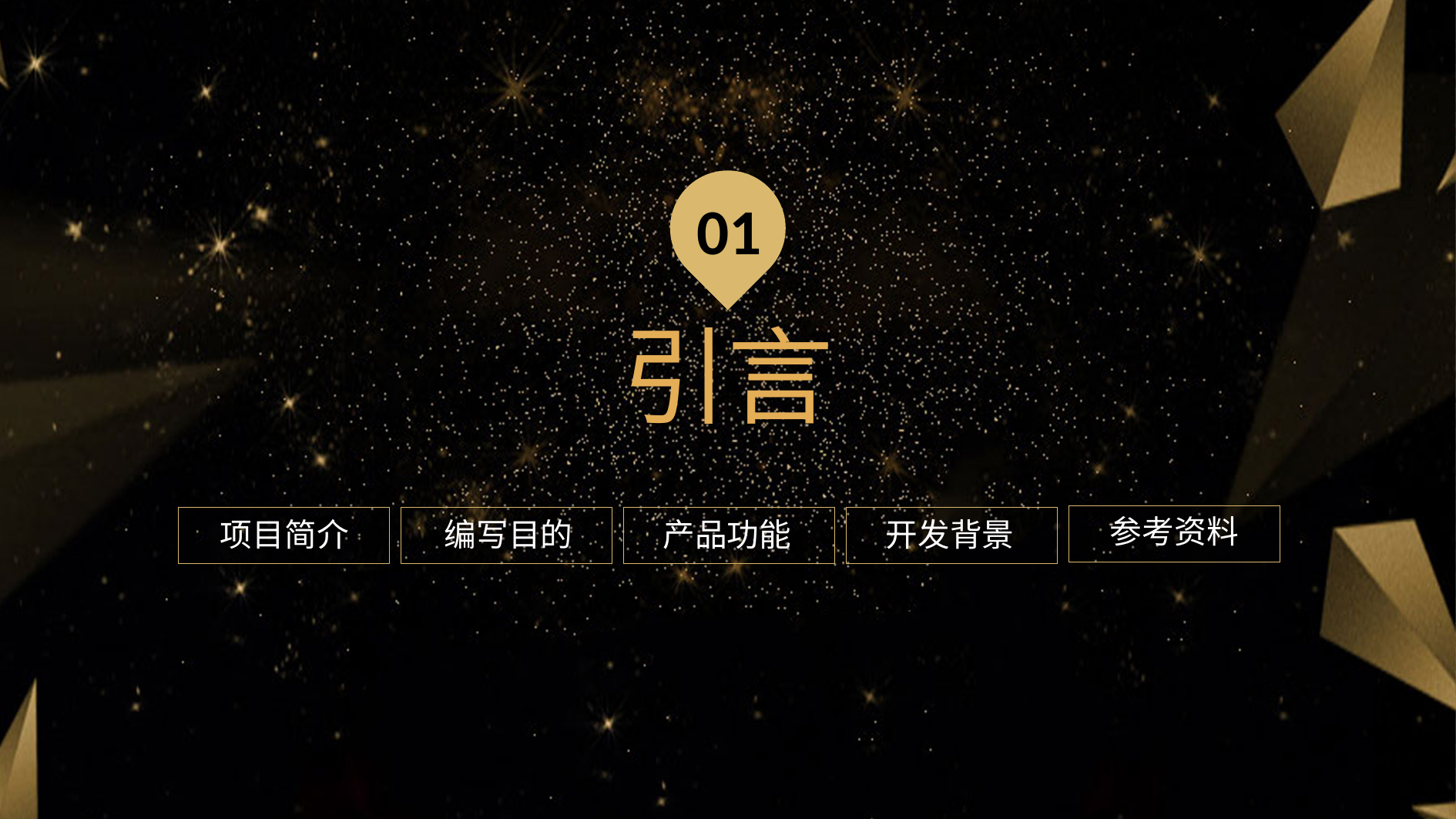

01
引言

参考资料

项目简介
编写目的
产品功能
开发背景